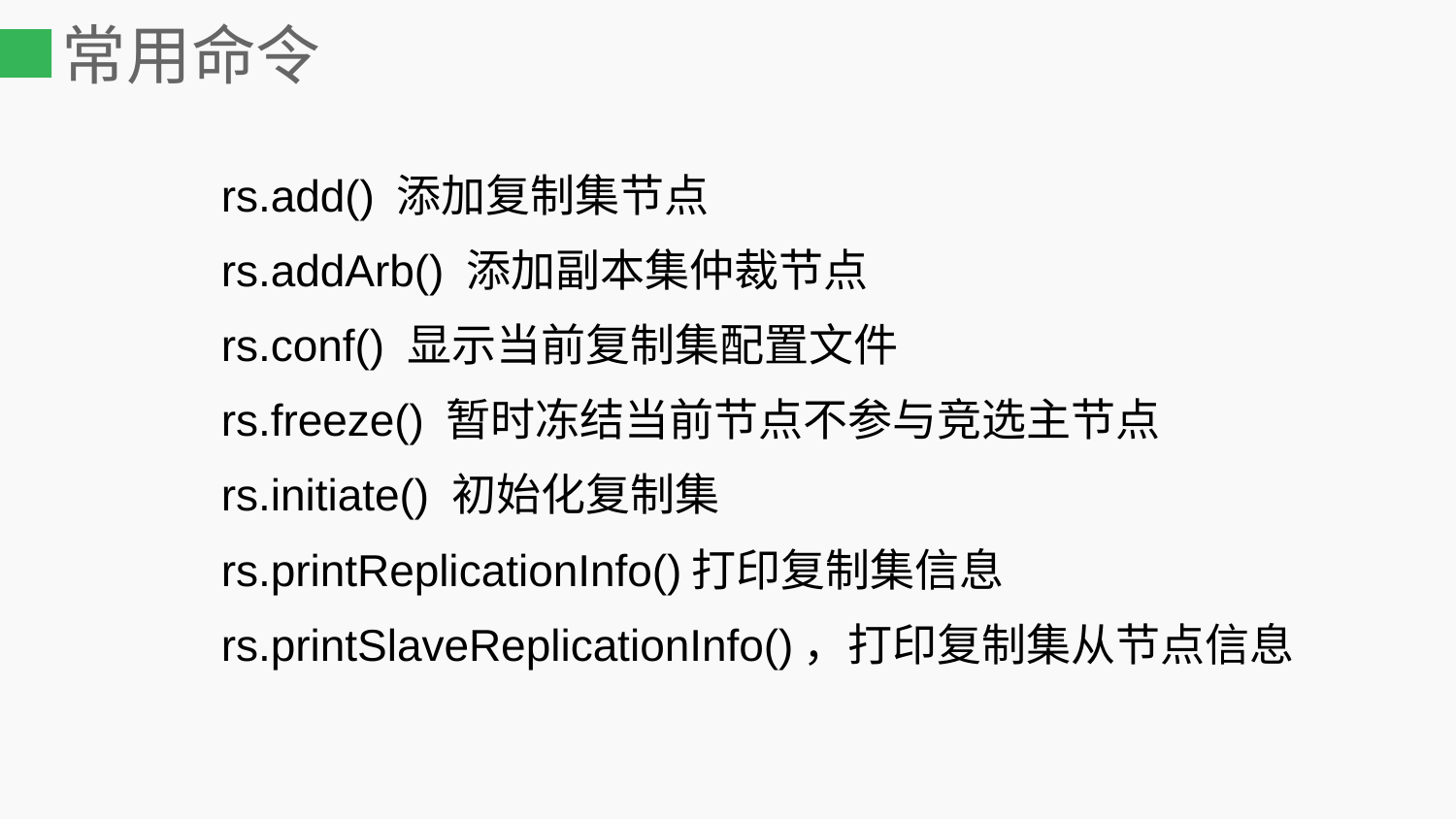

# 常用命令
rs.add() 添加复制集节点
rs.addArb() 添加副本集仲裁节点
rs.conf() 显示当前复制集配置文件
rs.freeze() 暂时冻结当前节点不参与竞选主节点
rs.initiate() 初始化复制集
rs.printReplicationInfo()打印复制集信息
rs.printSlaveReplicationInfo()，打印复制集从节点信息